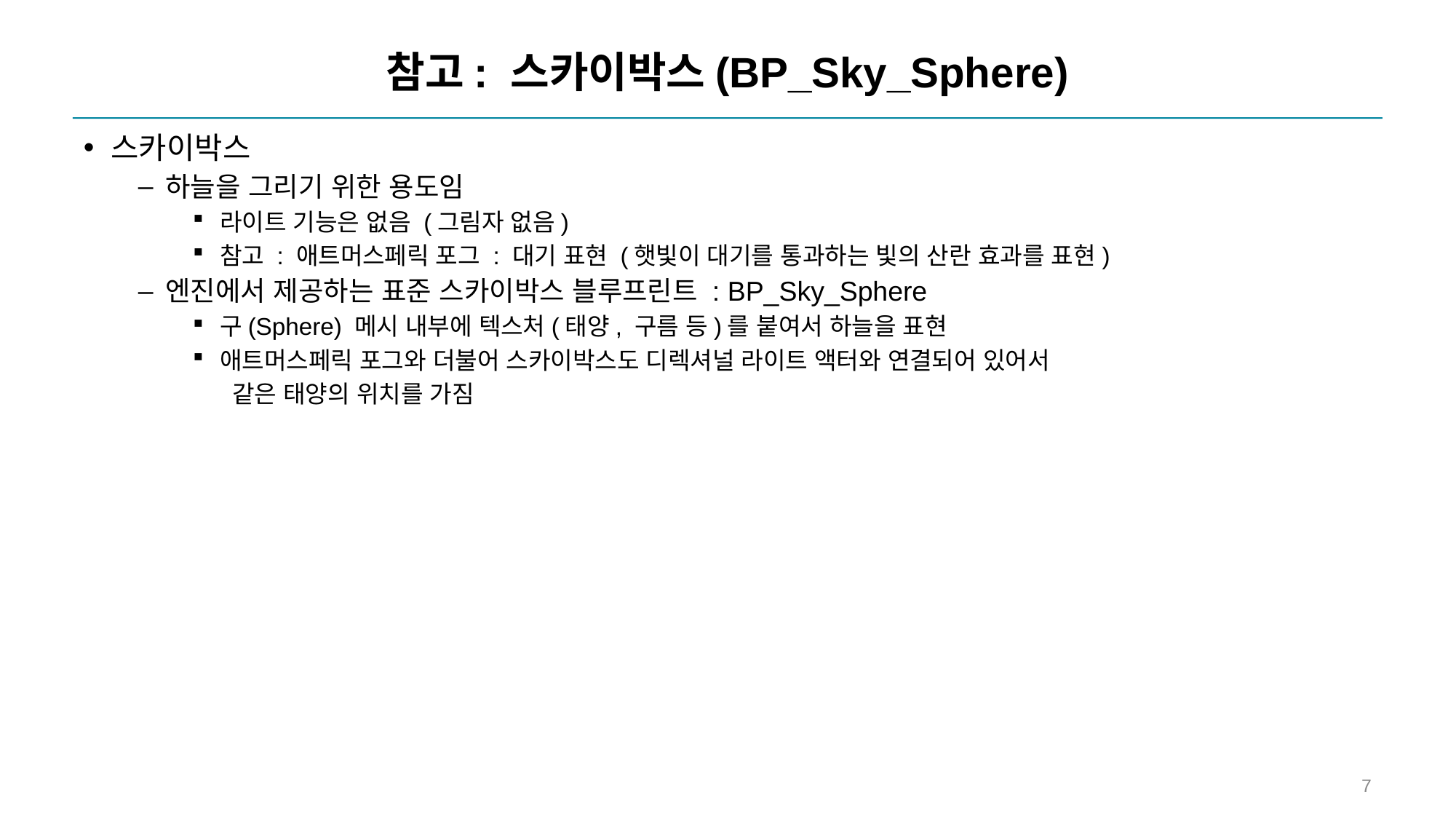

# 참고: 스카이박스(BP_Sky_Sphere)
스카이박스
하늘을 그리기 위한 용도임
라이트 기능은 없음 (그림자 없음)
참고 : 애트머스페릭 포그 : 대기 표현 (햇빛이 대기를 통과하는 빛의 산란 효과를 표현)
엔진에서 제공하는 표준 스카이박스 블루프린트 : BP_Sky_Sphere
구(Sphere) 메시 내부에 텍스처(태양, 구름 등)를 붙여서 하늘을 표현
애트머스페릭 포그와 더불어 스카이박스도 디렉셔널 라이트 액터와 연결되어 있어서
     같은 태양의 위치를 가짐

7